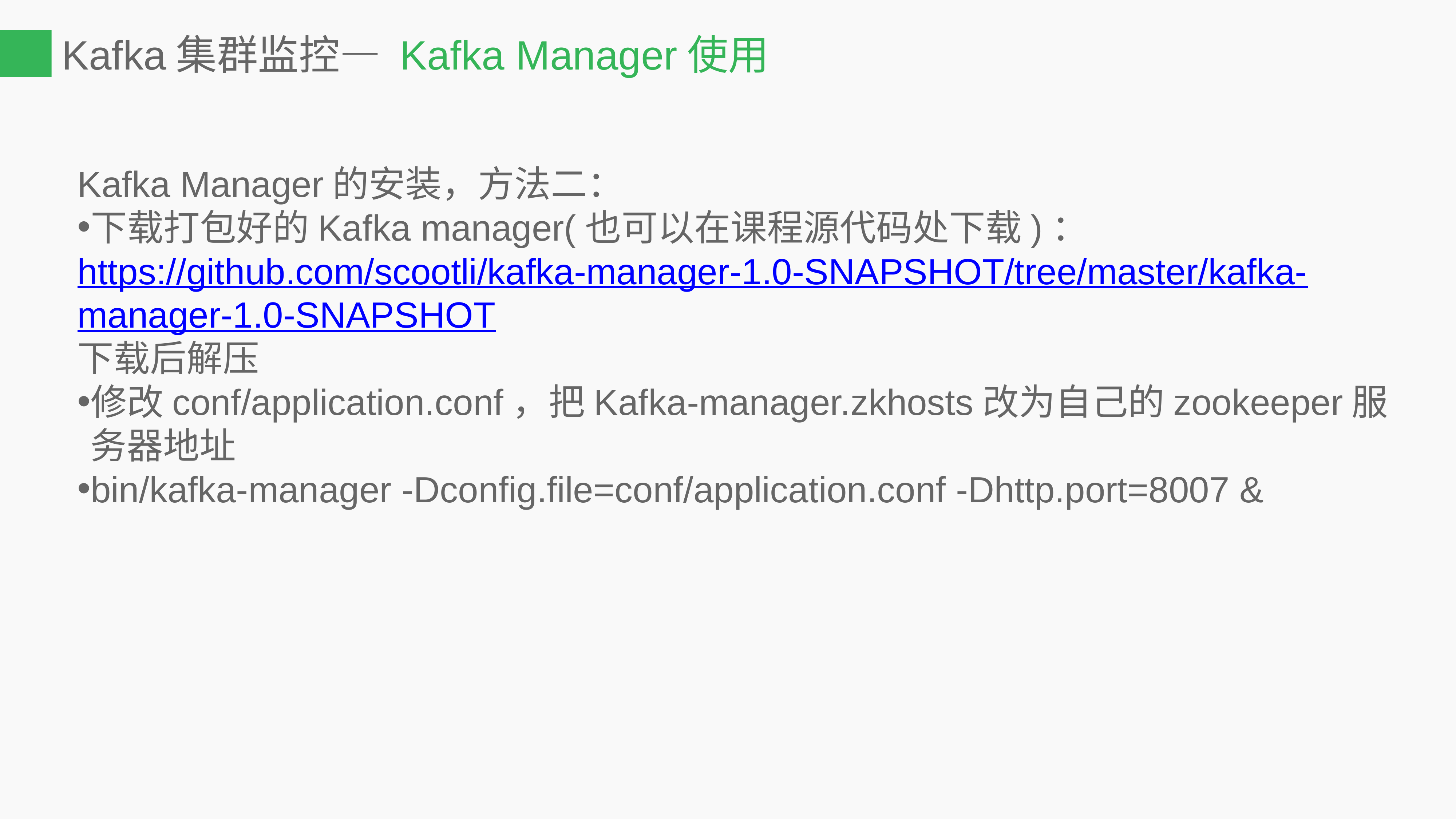

Kafka集群监控— Kafka Manager使用
Kafka Manager的安装，方法二：
下载打包好的Kafka manager(也可以在课程源代码处下载)：
https://github.com/scootli/kafka-manager-1.0-SNAPSHOT/tree/master/kafka-manager-1.0-SNAPSHOT
下载后解压
修改conf/application.conf，把Kafka-manager.zkhosts改为自己的zookeeper服务器地址
bin/kafka-manager -Dconfig.file=conf/application.conf -Dhttp.port=8007 &